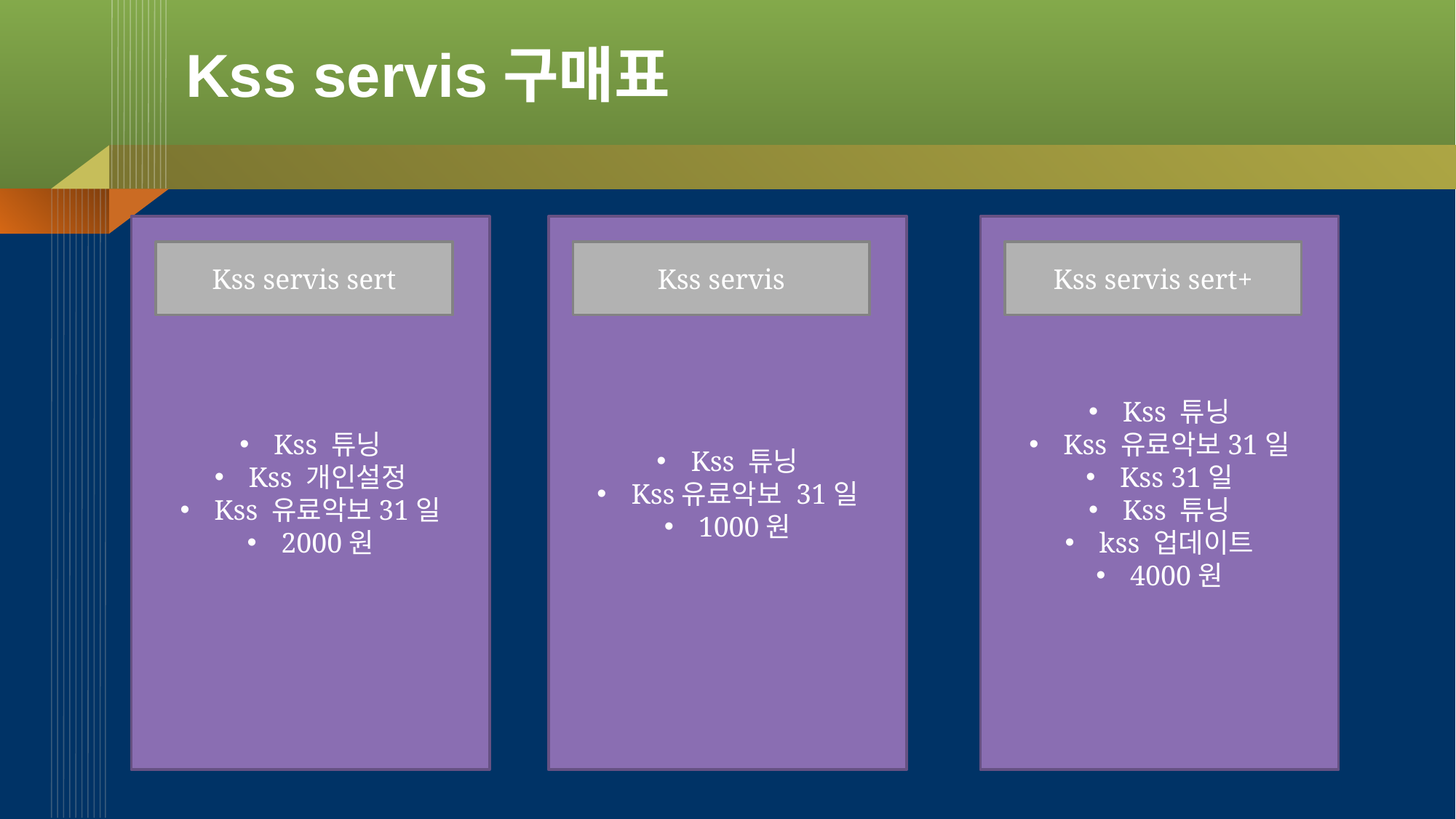

# Kss servis구매표
Kss 튜닝
Kss 개인설정
Kss 유료악보31일
2000원
Kss 튜닝
Kss유료악보 31일
1000원
Kss 튜닝
Kss 유료악보31일
Kss 31일
Kss 튜닝
kss 업데이트
4000원
Kss servis sert
Kss servis
Kss servis sert+